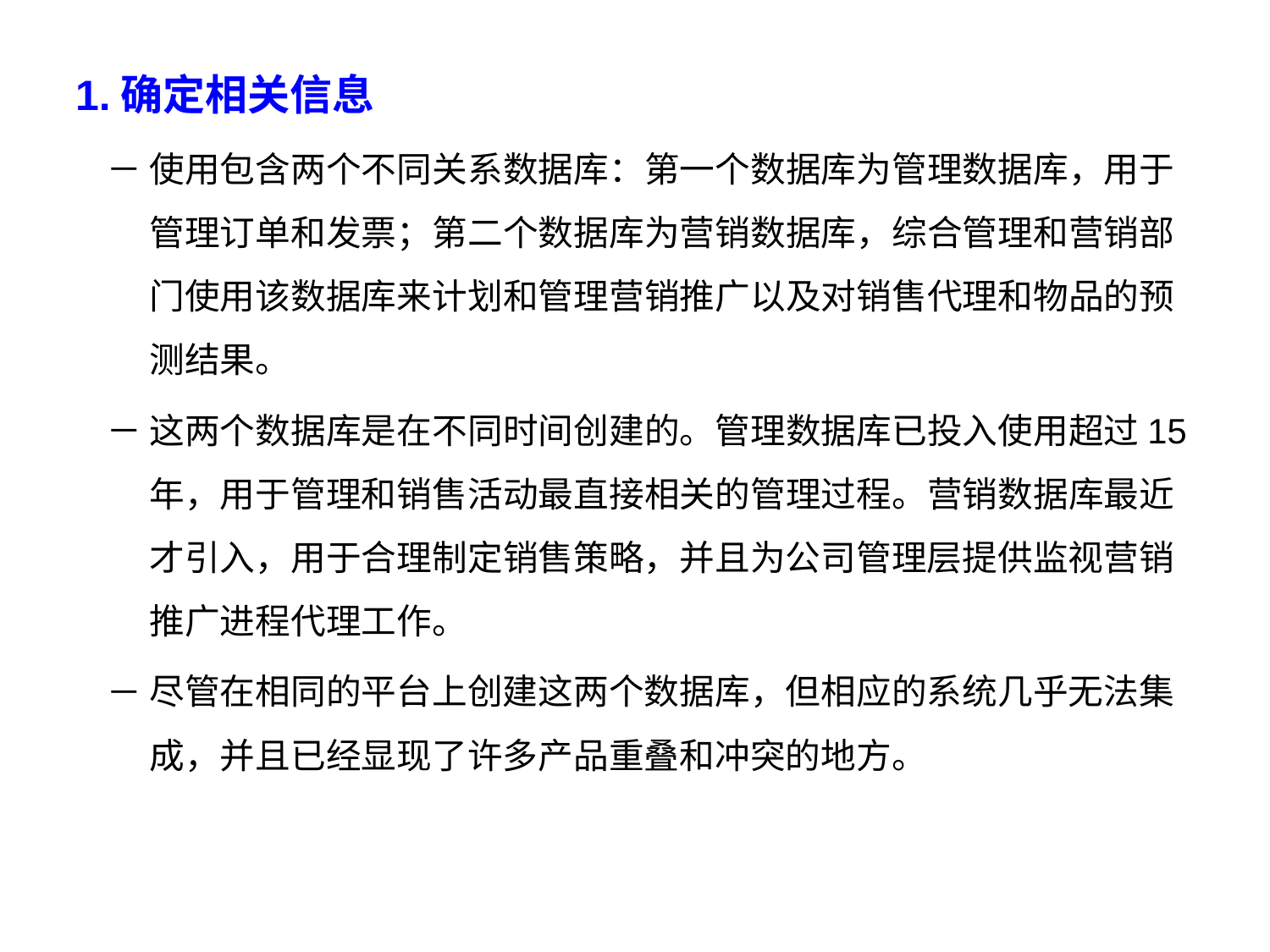

1.确定相关信息
使用包含两个不同关系数据库：第一个数据库为管理数据库，用于管理订单和发票；第二个数据库为营销数据库，综合管理和营销部门使用该数据库来计划和管理营销推广以及对销售代理和物品的预测结果。
这两个数据库是在不同时间创建的。管理数据库已投入使用超过15年，用于管理和销售活动最直接相关的管理过程。营销数据库最近才引入，用于合理制定销售策略，并且为公司管理层提供监视营销推广进程代理工作。
尽管在相同的平台上创建这两个数据库，但相应的系统几乎无法集成，并且已经显现了许多产品重叠和冲突的地方。
8